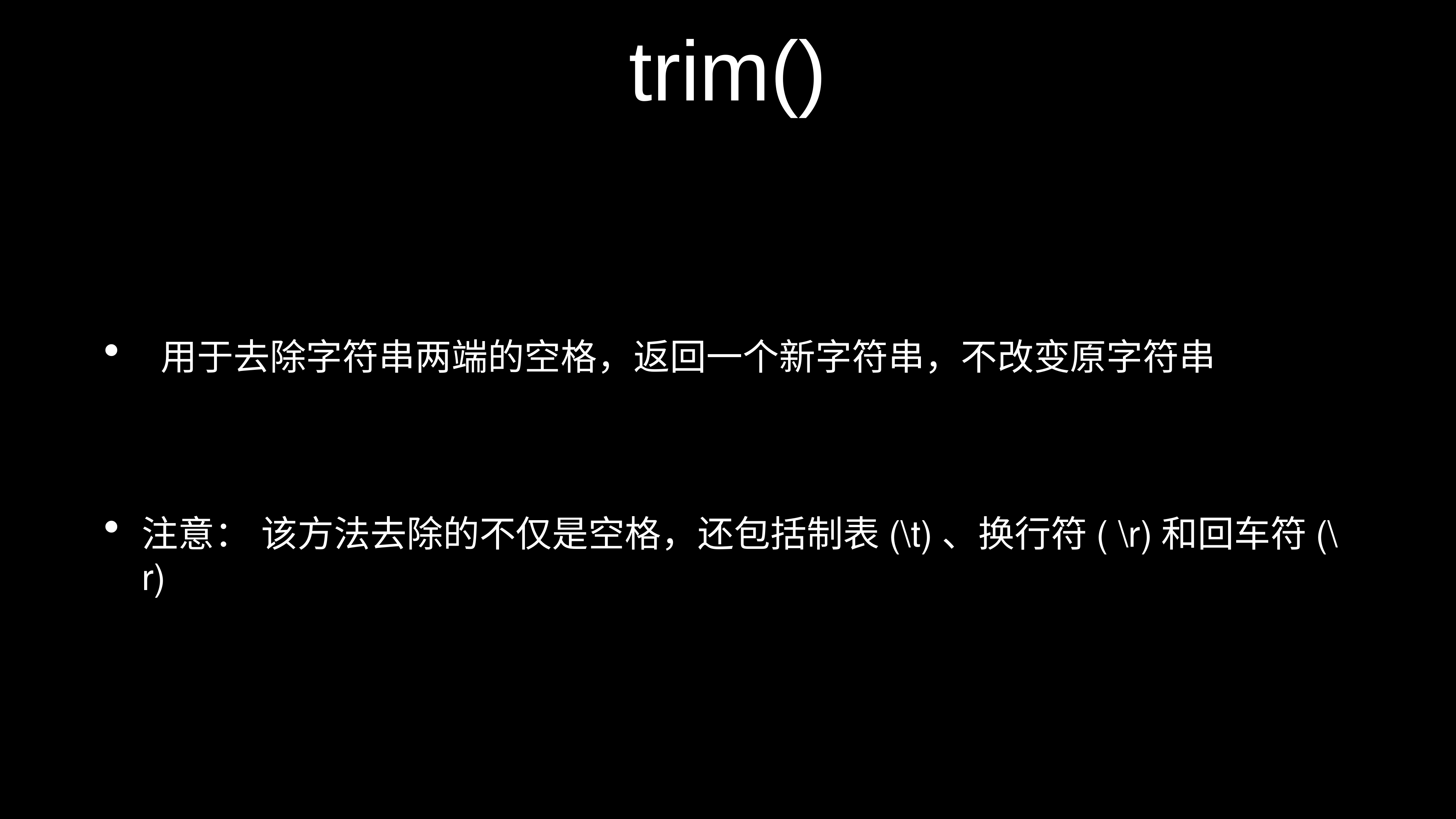

# trim()
 用于去除字符串两端的空格，返回一个新字符串，不改变原字符串

注意： 该方法去除的不仅是空格，还包括制表(\t)、换行符( \r)和回车符(\r)